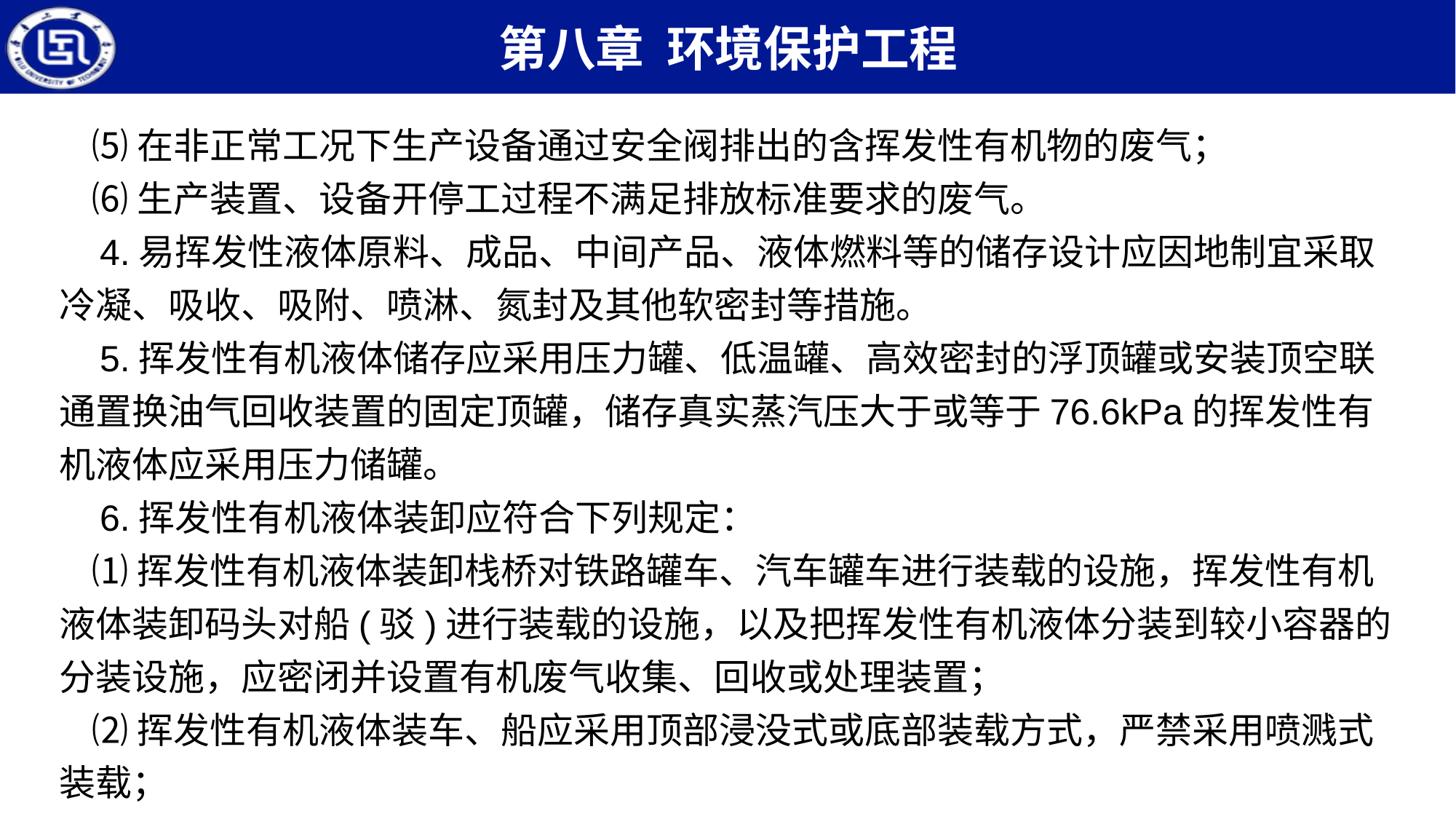

⑸在非正常工况下生产设备通过安全阀排出的含挥发性有机物的废气；
    ⑹生产装置、设备开停工过程不满足排放标准要求的废气。
    4.易挥发性液体原料、成品、中间产品、液体燃料等的储存设计应因地制宜采取冷凝、吸收、吸附、喷淋、氮封及其他软密封等措施。
    5.挥发性有机液体储存应采用压力罐、低温罐、高效密封的浮顶罐或安装顶空联通置换油气回收装置的固定顶罐，储存真实蒸汽压大于或等于76.6kPa的挥发性有机液体应采用压力储罐。
    6.挥发性有机液体装卸应符合下列规定：
    ⑴挥发性有机液体装卸栈桥对铁路罐车、汽车罐车进行装载的设施，挥发性有机液体装卸码头对船(驳)进行装载的设施，以及把挥发性有机液体分装到较小容器的分装设施，应密闭并设置有机废气收集、回收或处理装置；
    ⑵挥发性有机液体装车、船应采用顶部浸没式或底部装载方式，严禁采用喷溅式装载；